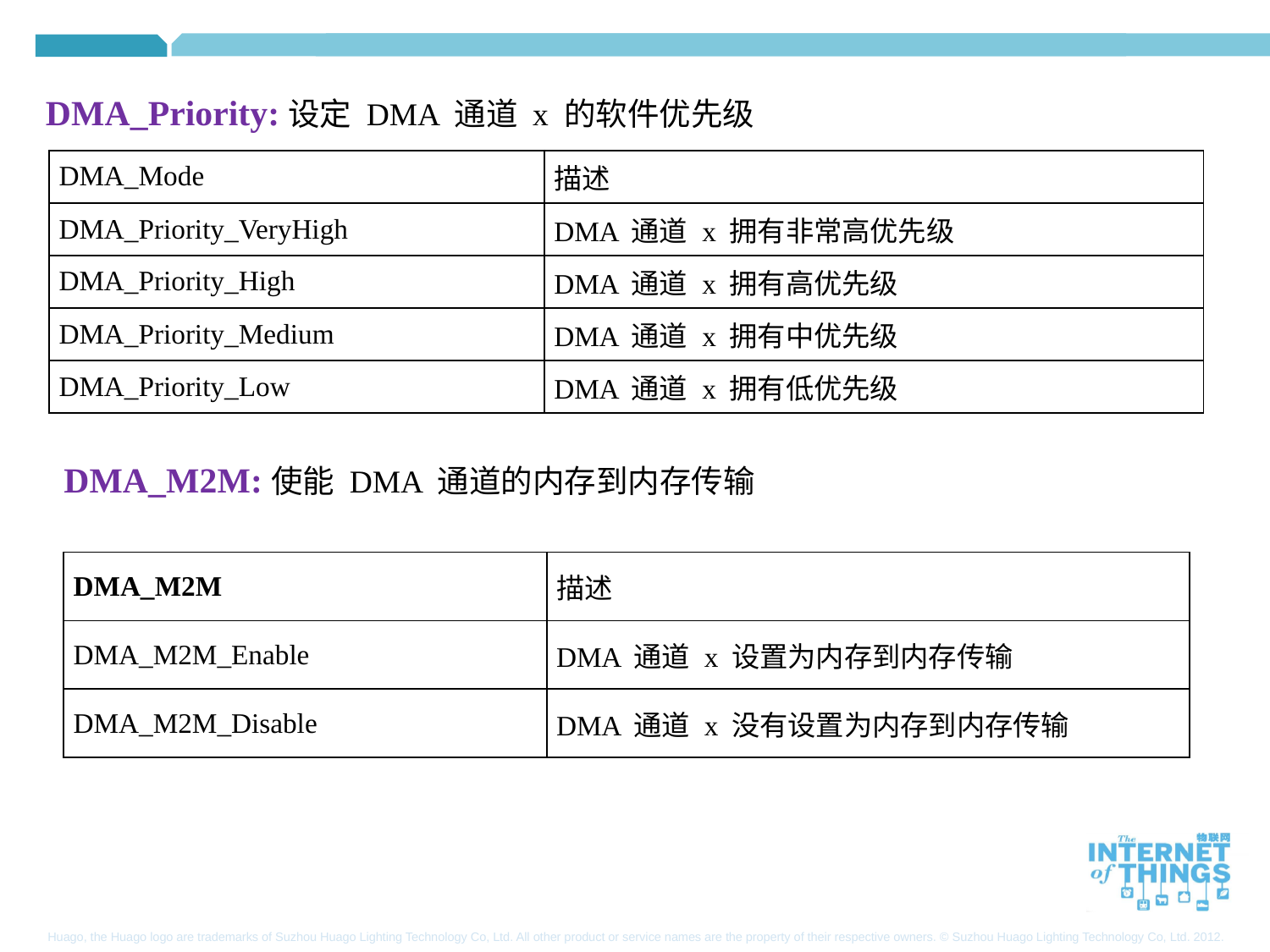

DMA_Priority:设定 DMA 通道 x 的软件优先级
| DMA\_Mode | 描述 |
| --- | --- |
| DMA\_Priority\_VeryHigh | DMA 通道 x 拥有非常高优先级 |
| DMA\_Priority\_High | DMA 通道 x 拥有高优先级 |
| DMA\_Priority\_Medium | DMA 通道 x 拥有中优先级 |
| DMA\_Priority\_Low | DMA 通道 x 拥有低优先级 |
DMA_M2M:使能 DMA 通道的内存到内存传输
| DMA\_M2M | 描述 |
| --- | --- |
| DMA\_M2M\_Enable | DMA 通道 x 设置为内存到内存传输 |
| DMA\_M2M\_Disable | DMA 通道 x 没有设置为内存到内存传输 |